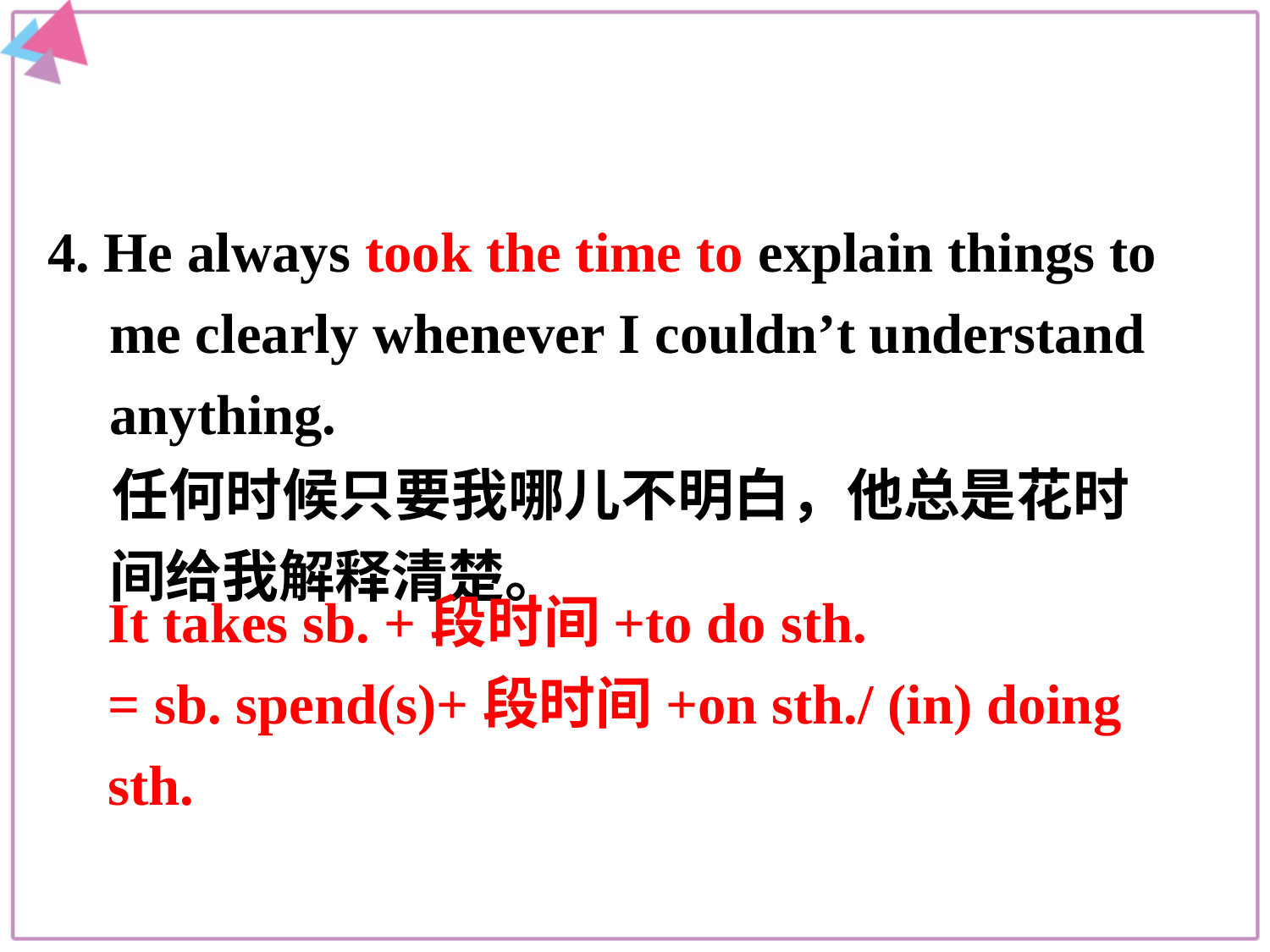

4. He always took the time to explain things to me clearly whenever I couldn’t understand anything.
    任何时候只要我哪儿不明白，他总是花时间给我解释清楚。
It takes sb. +段时间+to do sth.
= sb. spend(s)+段时间+on sth./ (in) doing sth.